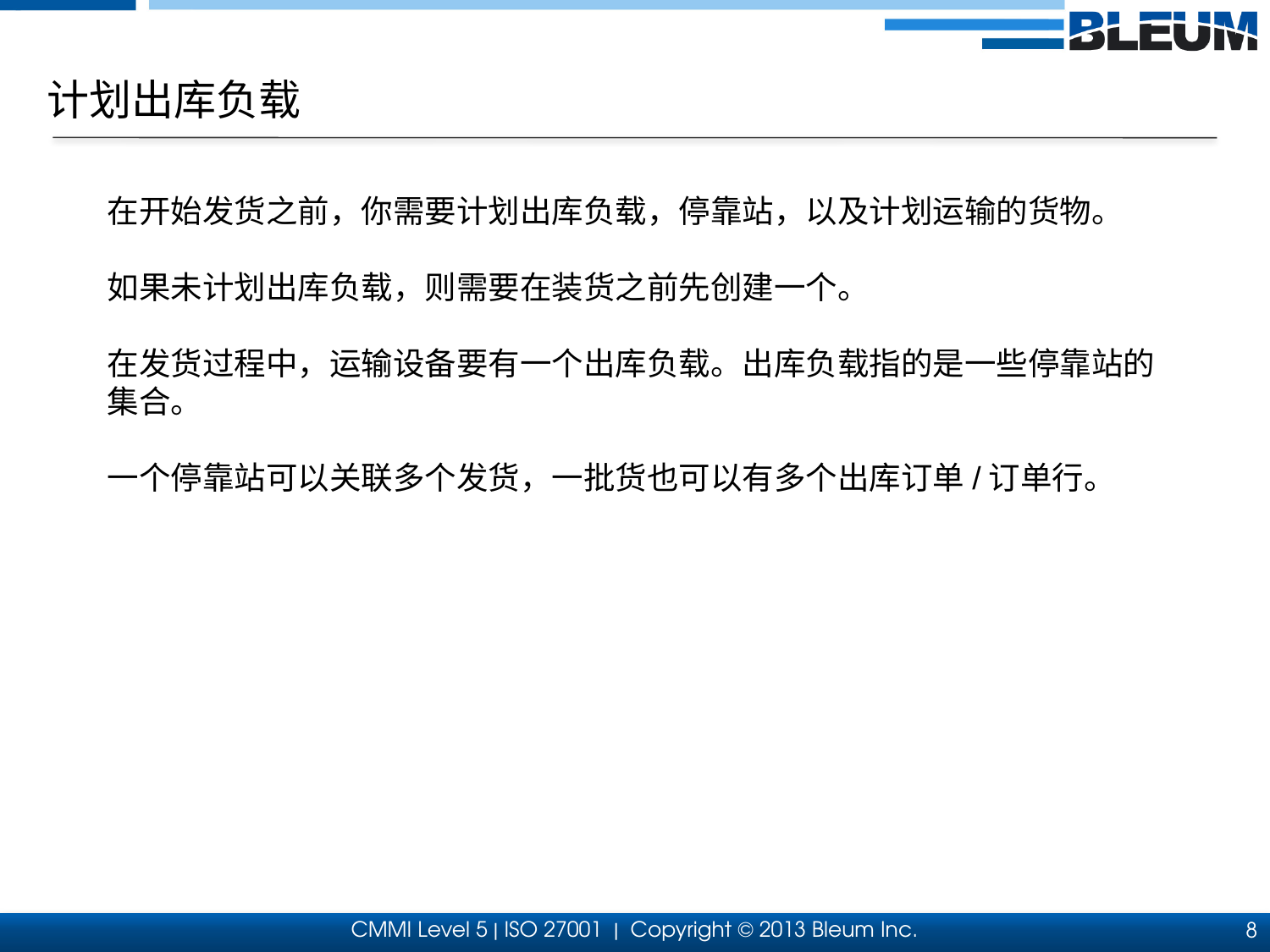

计划出库负载
在开始发货之前，你需要计划出库负载，停靠站，以及计划运输的货物。

如果未计划出库负载，则需要在装货之前先创建一个。

在发货过程中，运输设备要有一个出库负载。出库负载指的是一些停靠站的集合。

一个停靠站可以关联多个发货，一批货也可以有多个出库订单/订单行。

8